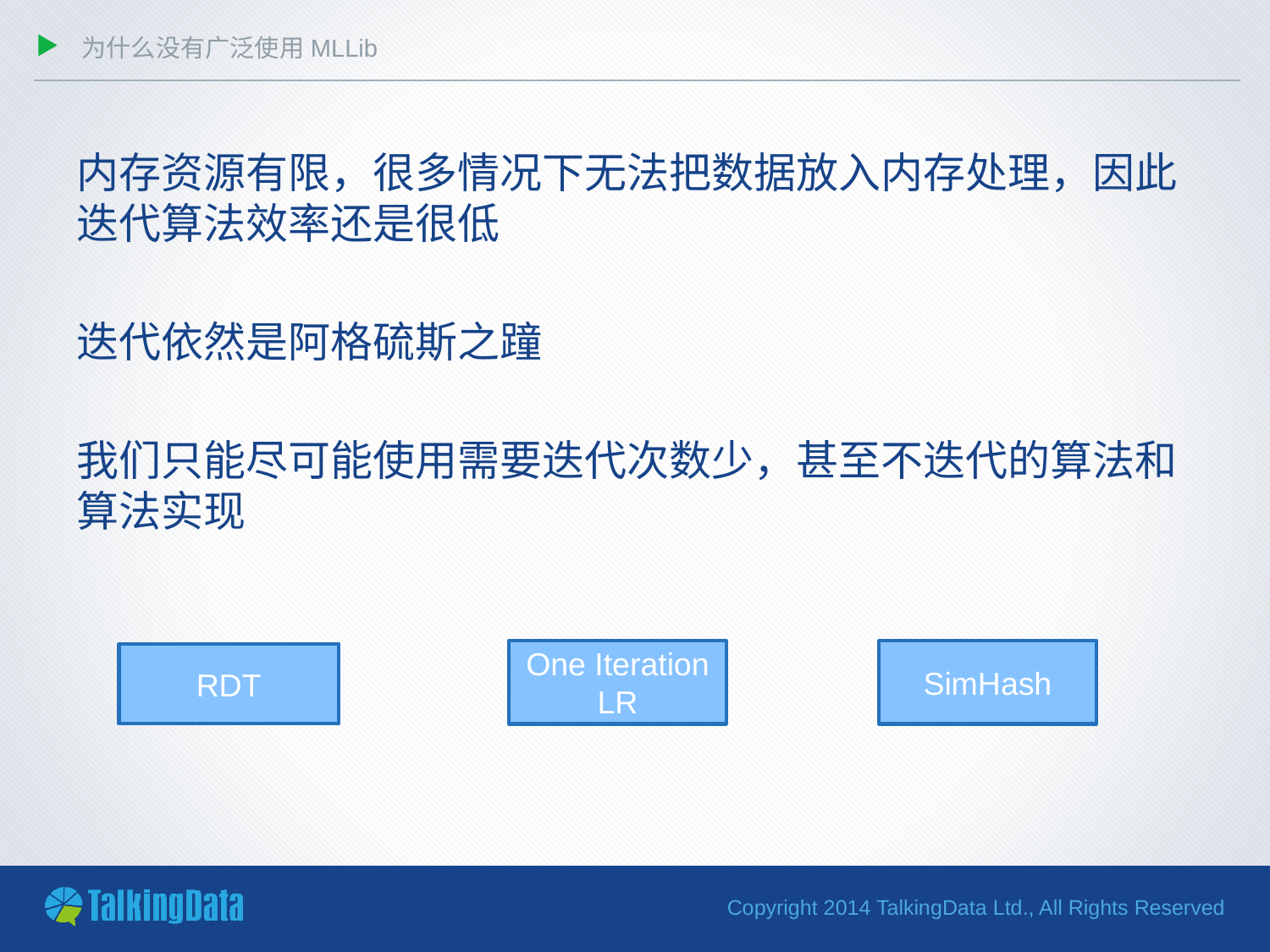

# 为什么没有广泛使用MLLib
内存资源有限，很多情况下无法把数据放入内存处理，因此迭代算法效率还是很低

迭代依然是阿格硫斯之蹱

我们只能尽可能使用需要迭代次数少，甚至不迭代的算法和算法实现
One Iteration LR
SimHash
RDT